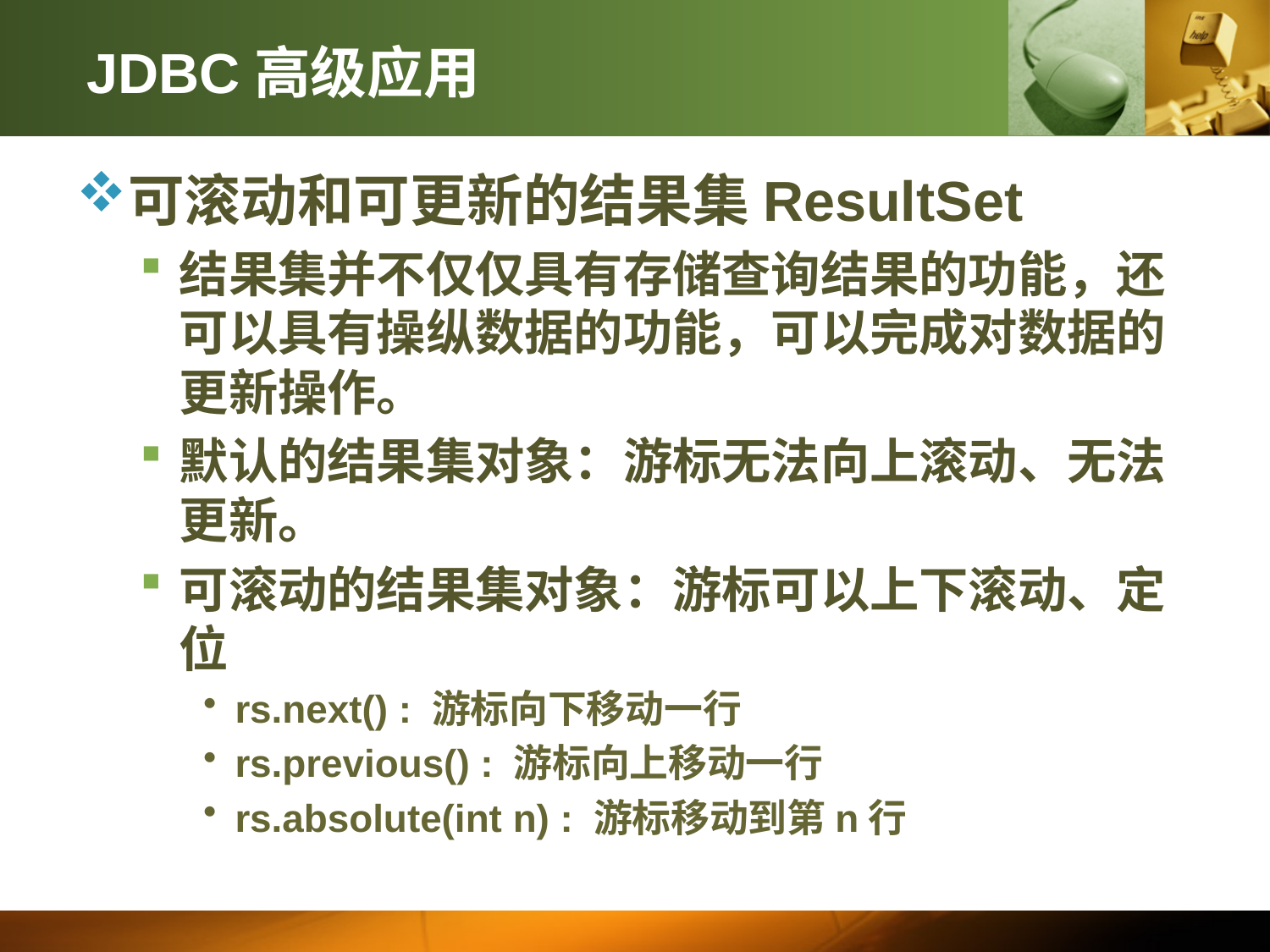

# JDBC高级应用
可滚动和可更新的结果集ResultSet
结果集并不仅仅具有存储查询结果的功能，还可以具有操纵数据的功能，可以完成对数据的更新操作。
默认的结果集对象：游标无法向上滚动、无法更新。
可滚动的结果集对象：游标可以上下滚动、定位
rs.next() : 游标向下移动一行
rs.previous() : 游标向上移动一行
rs.absolute(int n) : 游标移动到第n行